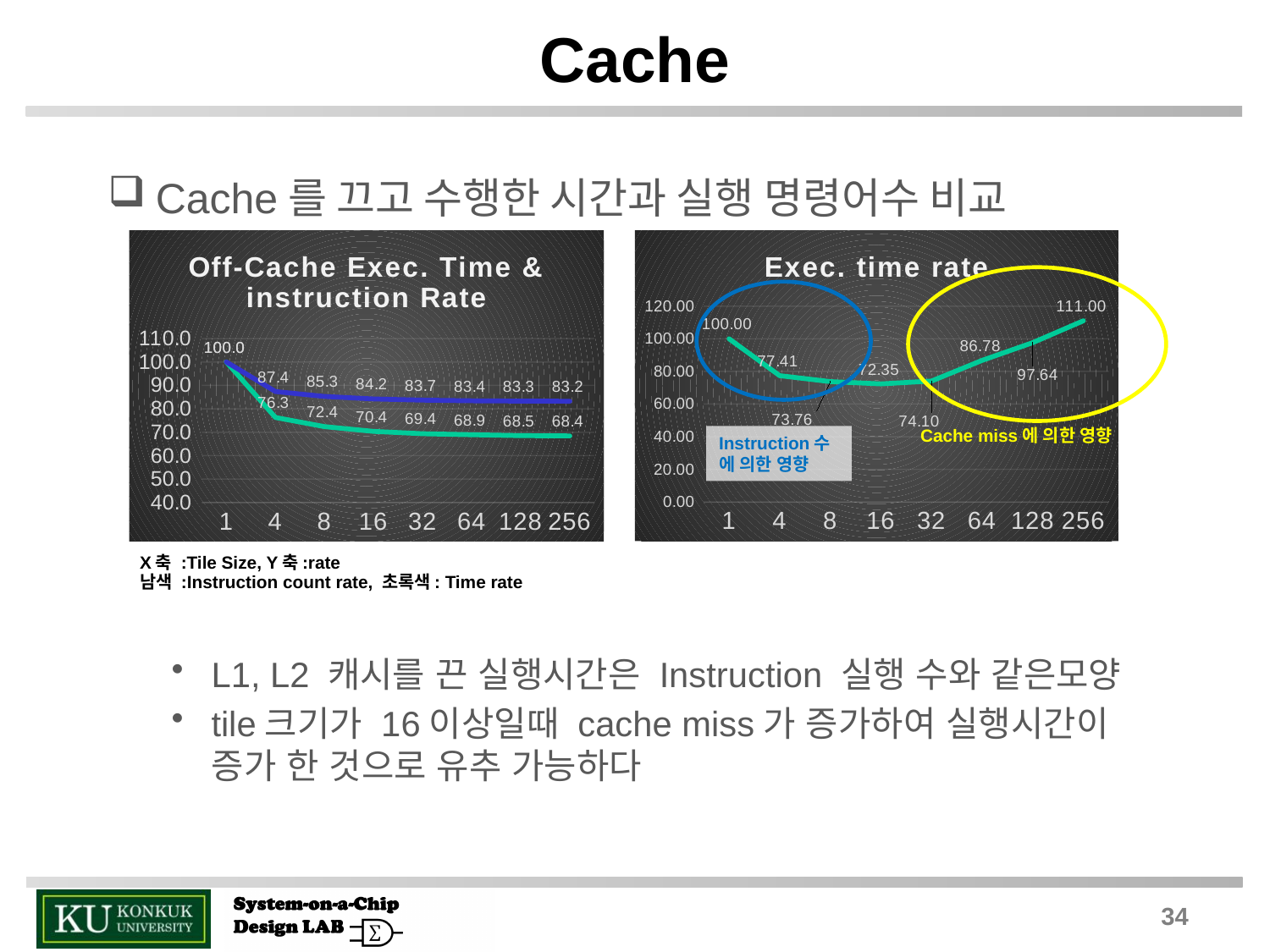

# Cache
Cache를 끄고 수행한 시간과 실행 명령어수 비교

L1, L2 캐시를 끈 실행시간은 Instruction 실행 수와 같은모양
tile크기가 16이상일때 cache miss가 증가하여 실행시간이 증가 한 것으로 유추 가능하다

### Chart: Off-Cache Exec. Time & instruction Rate

| Category |  |  |
|---|---|---|
| 1 | 100.0 | 100.0 |
| 4 | 76.29297013629866 | 87.36633372910735 |
| 8 | 72.39738405777479 | 85.2715675241976 |
| 16 | 70.35903286817242 | 84.20791716138419 |
| 32 | 69.35147323127443 | 83.68151440009699 |
| 64 | 68.92275174203736 | 83.41831301945338 |
| 128 | 68.54747791186409 | 83.28671232913159 |
| 256 | 68.41898973947474 | 83.2209119839707 |

### Chart: Exec. time rate

| Category |  |
|---|---|
| 1 | 100.0 |
| 4 | 77.41284230207665 |
| 8 | 73.76098990556822 |
| 16 | 72.35323158370186 |
| 32 | 74.10090230144641 |
| 64 | 86.77786998035735 |
| 128 | 97.63636936586802 |
| 256 | 111.00282560057141 |

Instruction수 에 의한 영향
Cache miss에 의한 영향
X축 :Tile Size, Y축:rate
남색 :Instruction count rate, 초록색: Time rate
34